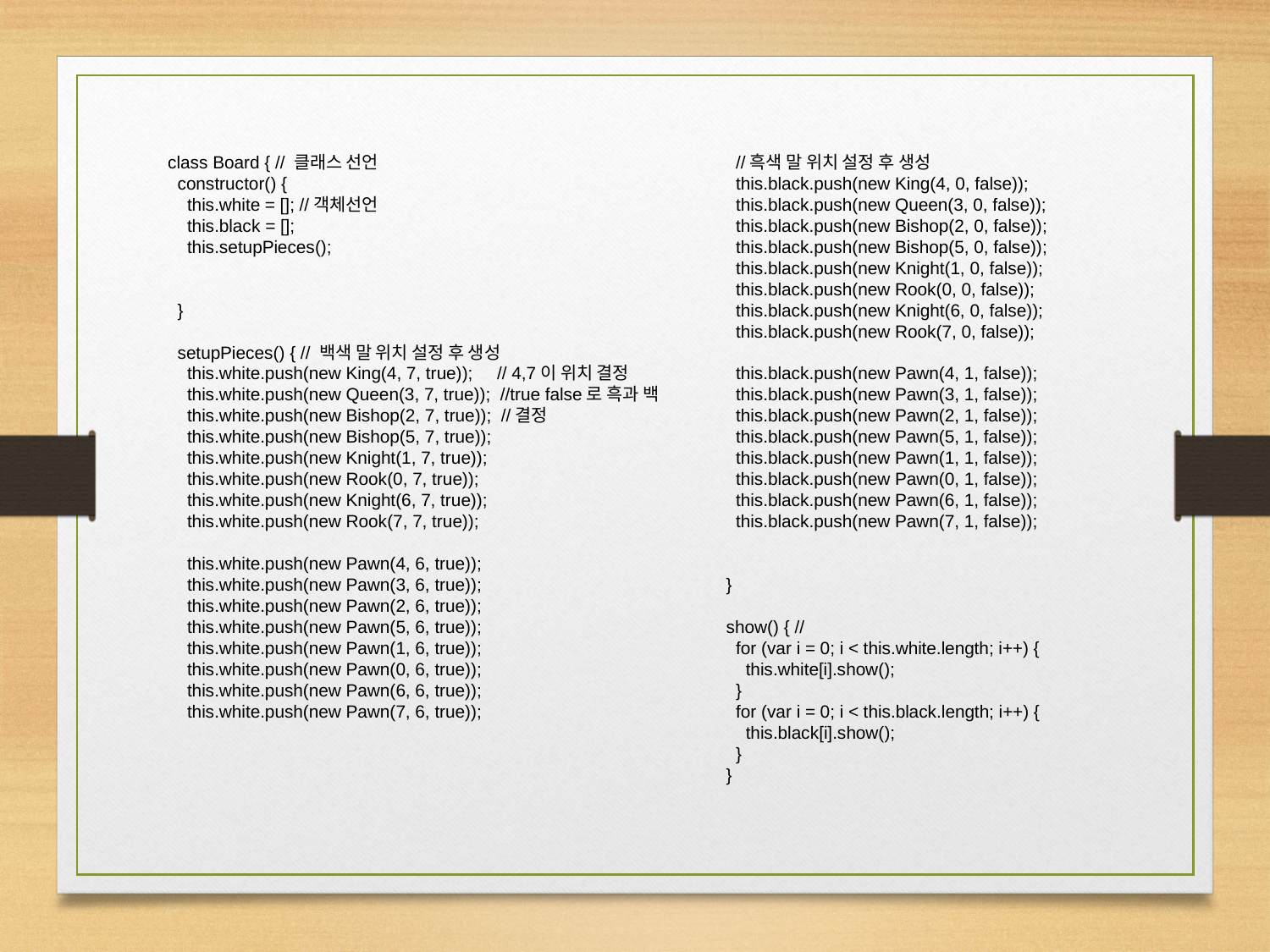

class Board { // 클래스 선언
  constructor() {
    this.white = []; //객체선언
    this.black = [];
    this.setupPieces();

  }

  setupPieces() { // 백색 말 위치 설정 후 생성
    this.white.push(new King(4, 7, true));     // 4,7이 위치 결정
    this.white.push(new Queen(3, 7, true));  //true false로 흑과 백
    this.white.push(new Bishop(2, 7, true));  //결정
    this.white.push(new Bishop(5, 7, true));
    this.white.push(new Knight(1, 7, true));
    this.white.push(new Rook(0, 7, true));
    this.white.push(new Knight(6, 7, true));
    this.white.push(new Rook(7, 7, true));

    this.white.push(new Pawn(4, 6, true));
    this.white.push(new Pawn(3, 6, true));
    this.white.push(new Pawn(2, 6, true));
    this.white.push(new Pawn(5, 6, true));
    this.white.push(new Pawn(1, 6, true));
    this.white.push(new Pawn(0, 6, true));
    this.white.push(new Pawn(6, 6, true));
    this.white.push(new Pawn(7, 6, true));

    //흑색 말 위치 설정 후 생성
    this.black.push(new King(4, 0, false));
    this.black.push(new Queen(3, 0, false));
    this.black.push(new Bishop(2, 0, false));
    this.black.push(new Bishop(5, 0, false));
    this.black.push(new Knight(1, 0, false));
    this.black.push(new Rook(0, 0, false));
    this.black.push(new Knight(6, 0, false));
    this.black.push(new Rook(7, 0, false));

    this.black.push(new Pawn(4, 1, false));
    this.black.push(new Pawn(3, 1, false));
    this.black.push(new Pawn(2, 1, false));
    this.black.push(new Pawn(5, 1, false));
    this.black.push(new Pawn(1, 1, false));
    this.black.push(new Pawn(0, 1, false));
    this.black.push(new Pawn(6, 1, false));
    this.black.push(new Pawn(7, 1, false));

  }

  show() { //
    for (var i = 0; i < this.white.length; i++) {
      this.white[i].show();
    }
    for (var i = 0; i < this.black.length; i++) {
      this.black[i].show();
    }
  }